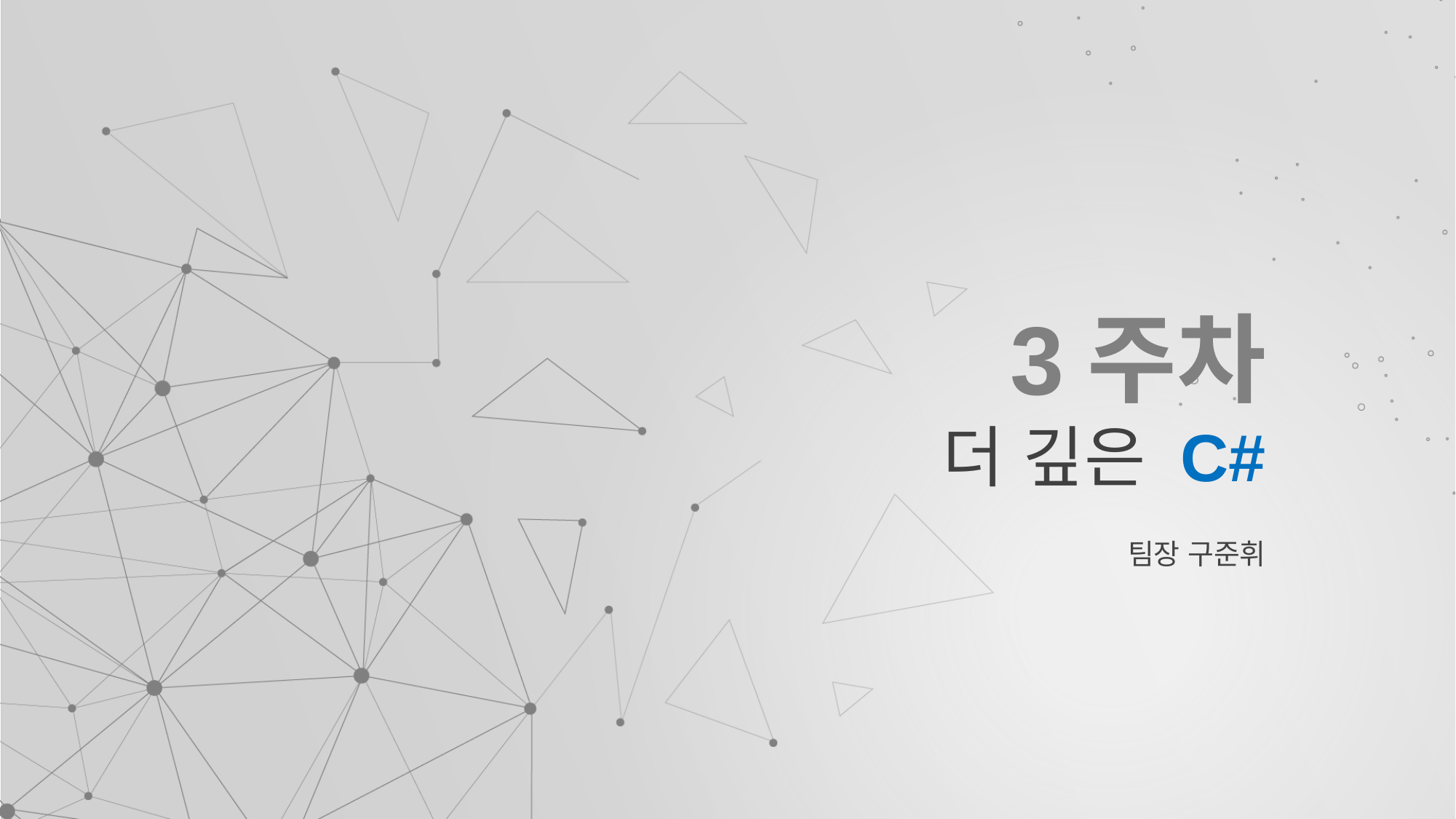

# 3주차 더 깊은 C#
팀장 구준휘